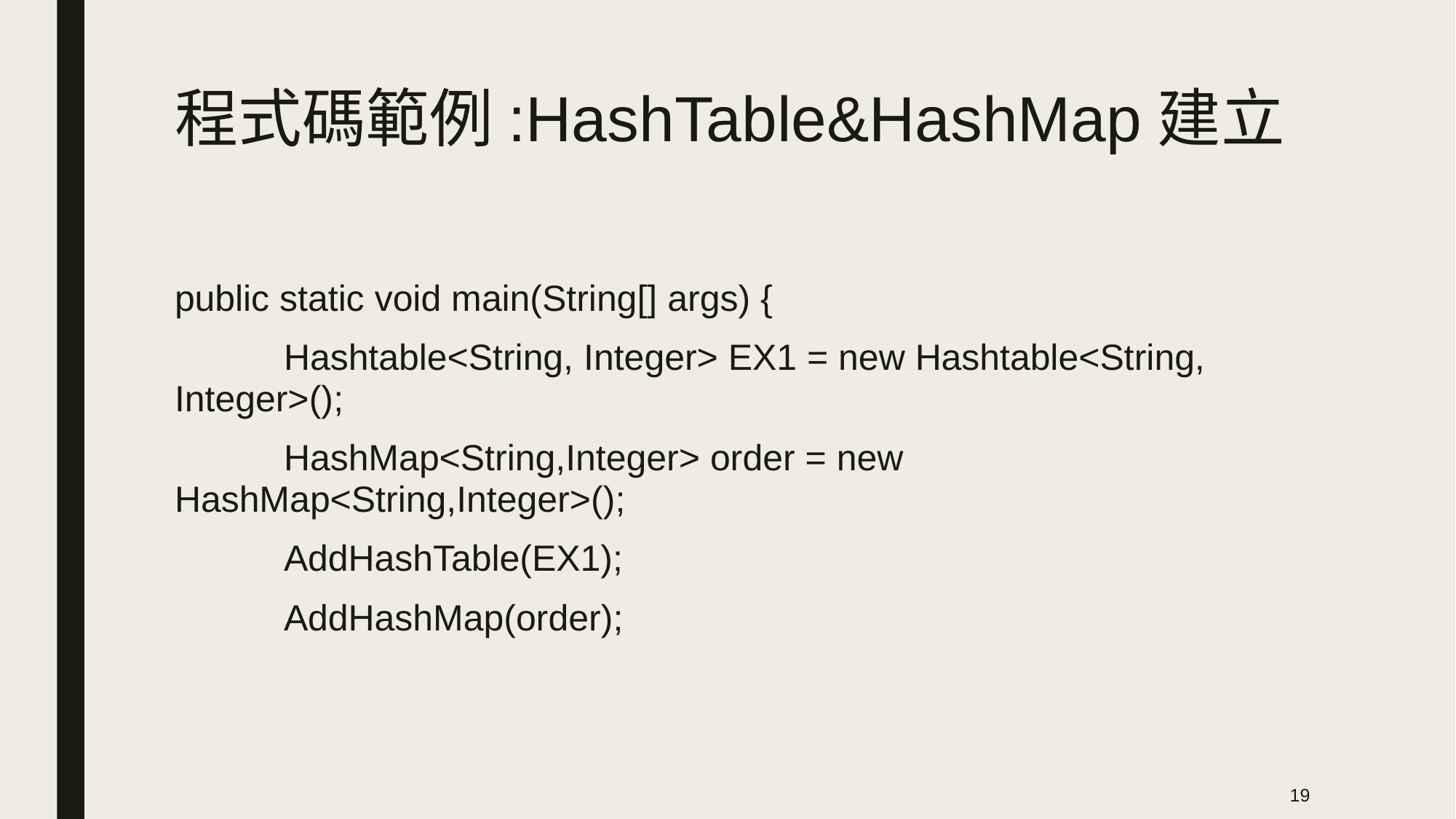

# 程式碼範例:HashTable&HashMap建立
public static void main(String[] args) {
	Hashtable<String, Integer> EX1 = new Hashtable<String, Integer>();
	HashMap<String,Integer> order = new HashMap<String,Integer>();
	AddHashTable(EX1);
	AddHashMap(order);
19